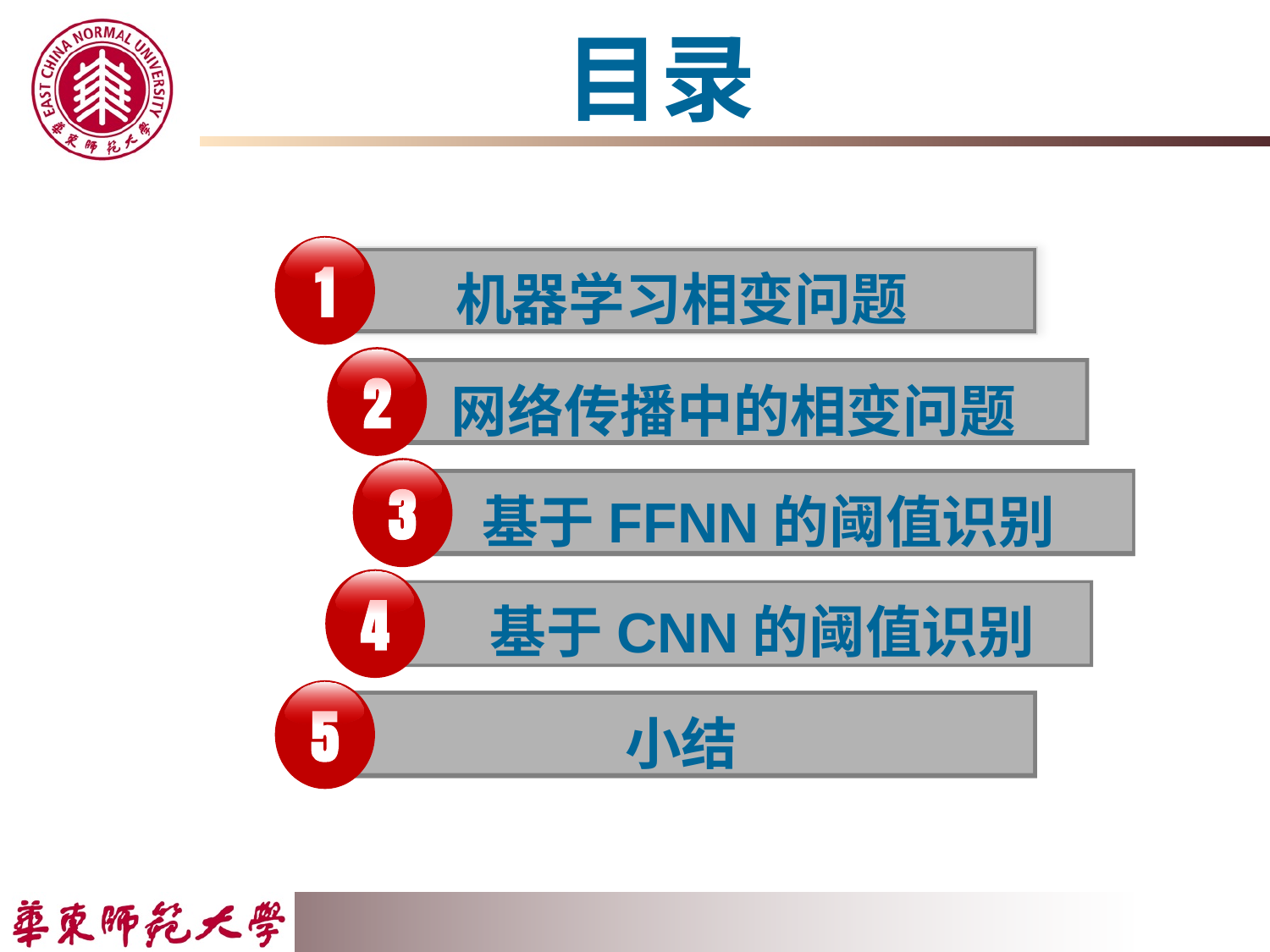

# 目录
1

单击此处添加文字内
机器学习相变问题
2

单击此处添加文字内

网络传播中的相变问题
3

单击此处添加文字
基于FFNN的阈值识别
4

   基于CNN的阈值识别
5

单击此处添加文字内
小结